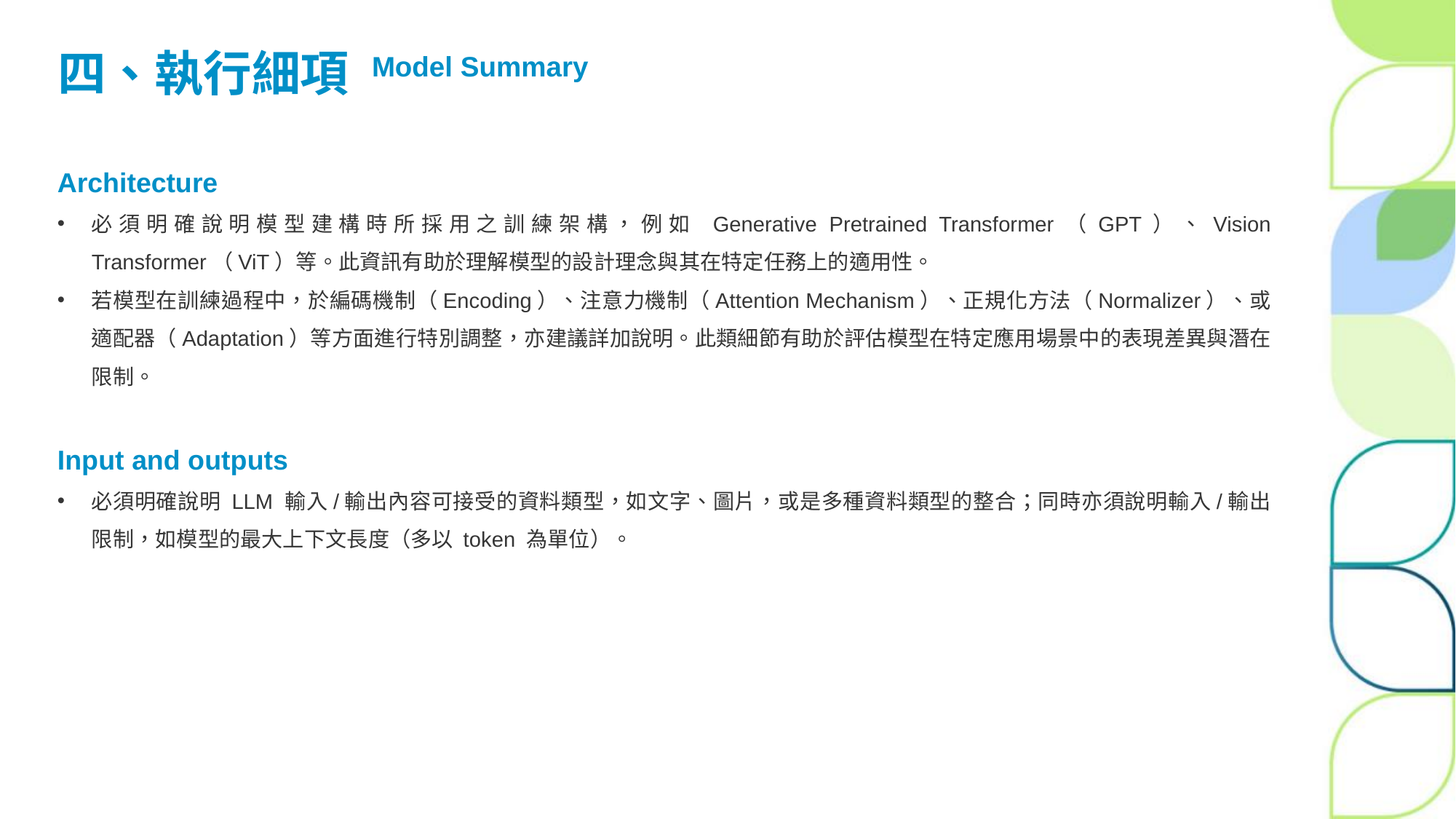

四、執行細項 Model Summary
Architecture
必須明確說明模型建構時所採用之訓練架構，例如 Generative Pretrained Transformer（GPT）、Vision Transformer（ViT）等。此資訊有助於理解模型的設計理念與其在特定任務上的適用性。
若模型在訓練過程中，於編碼機制（Encoding）、注意力機制（Attention Mechanism）、正規化方法（Normalizer）、或適配器（Adaptation）等方面進行特別調整，亦建議詳加說明。此類細節有助於評估模型在特定應用場景中的表現差異與潛在限制。
Input and outputs
必須明確說明 LLM 輸入/輸出內容可接受的資料類型，如文字、圖片，或是多種資料類型的整合；同時亦須說明輸入/輸出限制，如模型的最大上下文長度（多以 token 為單位）。